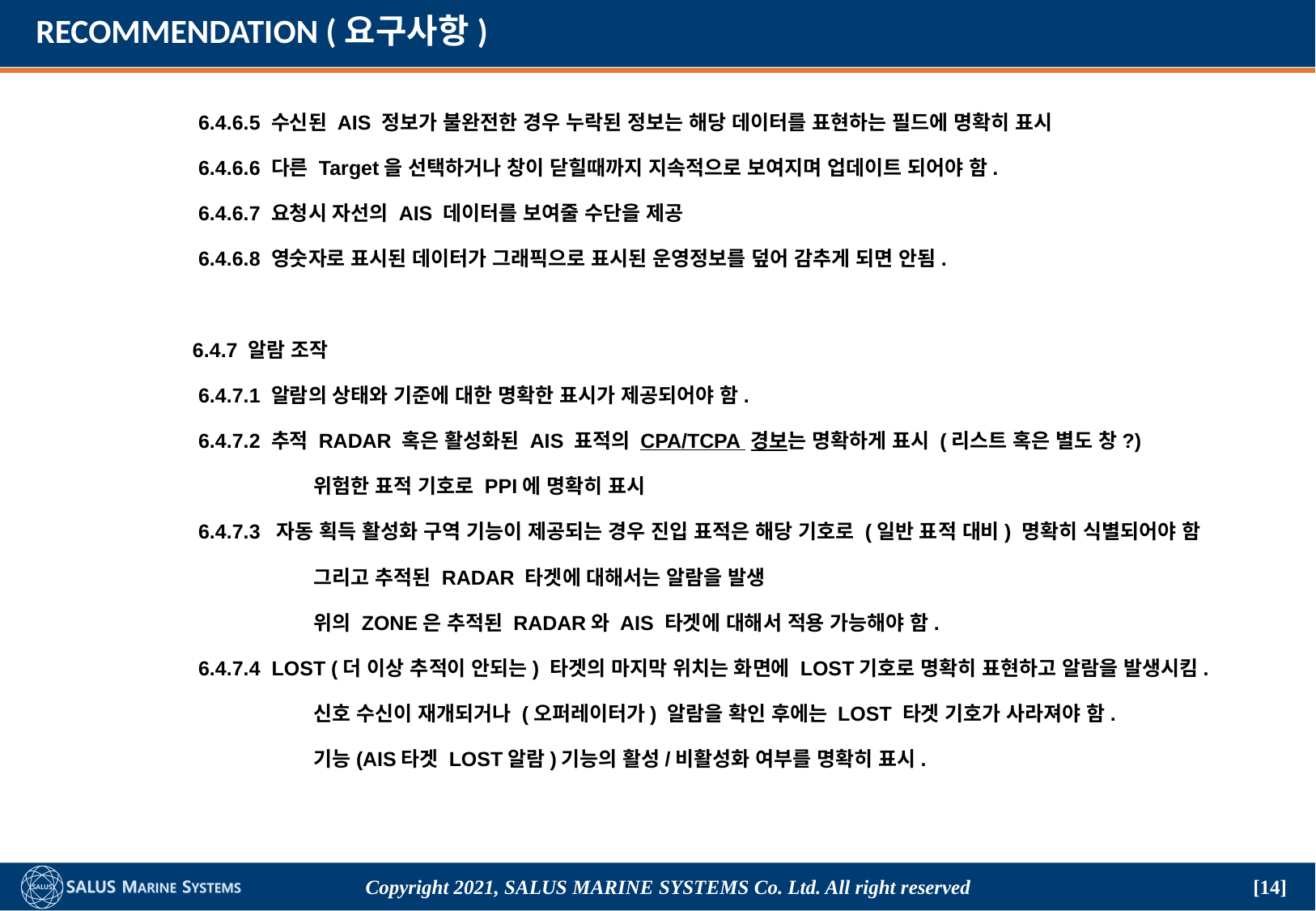

# RECOMMENDATION (요구사항)
	 6.4.6.5 수신된 AIS 정보가 불완전한 경우 누락된 정보는 해당 데이터를 표현하는 필드에 명확히 표시
	 6.4.6.6 다른 Target을 선택하거나 창이 닫힐때까지 지속적으로 보여지며 업데이트 되어야 함.
	 6.4.6.7 요청시 자선의 AIS 데이터를 보여줄 수단을 제공
	 6.4.6.8 영숫자로 표시된 데이터가 그래픽으로 표시된 운영정보를 덮어 감추게 되면 안됨.

	6.4.7 알람 조작
	 6.4.7.1 알람의 상태와 기준에 대한 명확한 표시가 제공되어야 함.
	 6.4.7.2 추적 RADAR 혹은 활성화된 AIS 표적의 CPA/TCPA 경보는 명확하게 표시 (리스트 혹은 별도 창?)
		위험한 표적 기호로 PPI에 명확히 표시
	 6.4.7.3  자동 획득 활성화 구역 기능이 제공되는 경우 진입 표적은 해당 기호로 (일반 표적 대비) 명확히 식별되어야 함
		그리고 추적된 RADAR 타겟에 대해서는 알람을 발생
		위의 ZONE은 추적된 RADAR와 AIS 타겟에 대해서 적용 가능해야 함.
	 6.4.7.4  LOST (더 이상 추적이 안되는) 타겟의 마지막 위치는 화면에 LOST기호로 명확히 표현하고 알람을 발생시킴.
		신호 수신이 재개되거나 (오퍼레이터가) 알람을 확인 후에는 LOST 타겟 기호가 사라져야 함.
		기능(AIS타겟 LOST알람)기능의 활성/비활성화 여부를 명확히 표시.

Copyright 2021, SALUS Marine Systems Co. Ltd. All right reserved
[14]